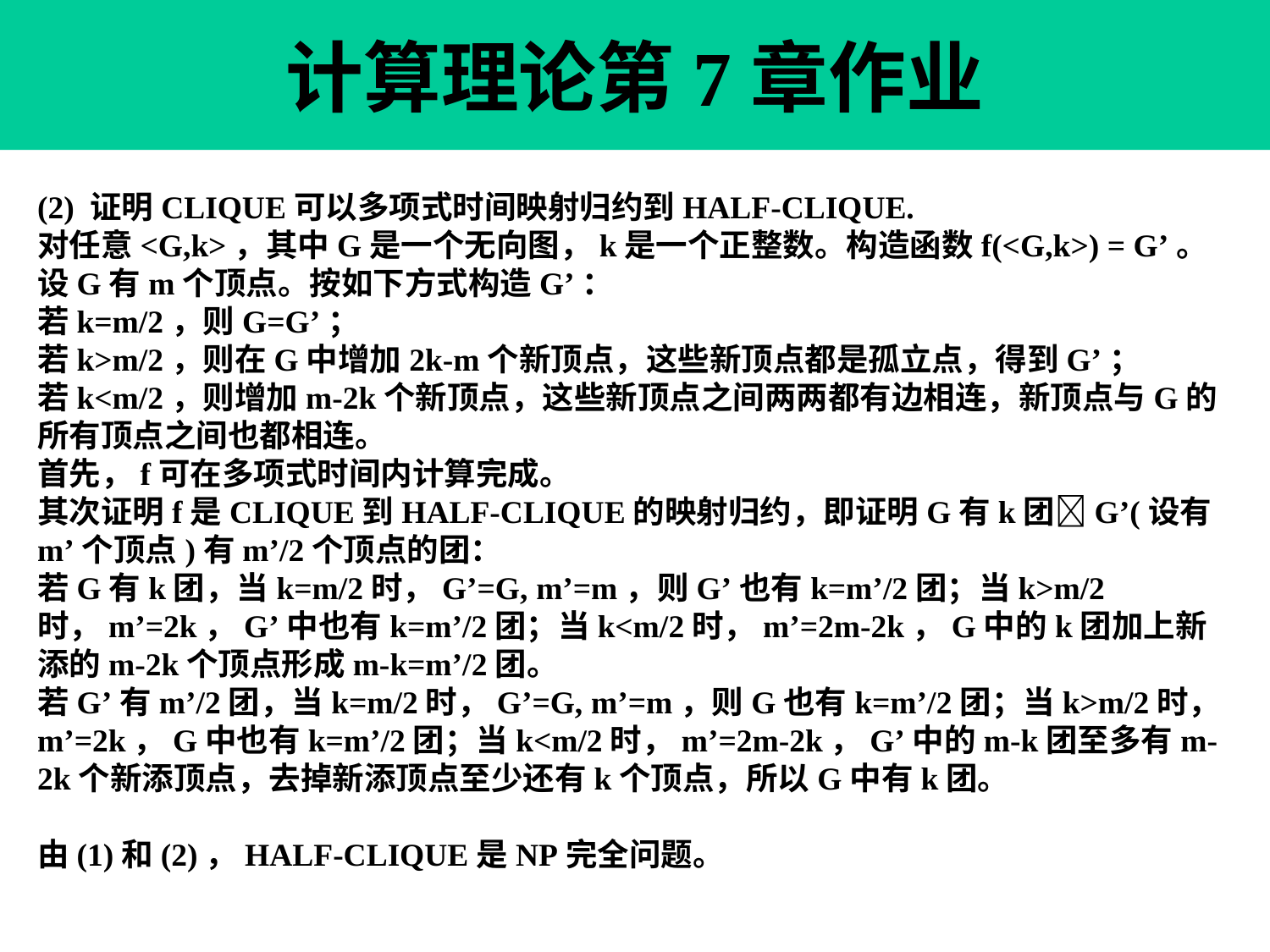

计算理论第7章作业
(2) 证明CLIQUE可以多项式时间映射归约到HALF-CLIQUE.
对任意<G,k>，其中G是一个无向图，k是一个正整数。构造函数f(<G,k>) = G’。
设G有m个顶点。按如下方式构造G’：
若k=m/2，则G=G’；
若k>m/2，则在G中增加2k-m个新顶点，这些新顶点都是孤立点，得到G’；
若k<m/2，则增加m-2k个新顶点，这些新顶点之间两两都有边相连，新顶点与G的所有顶点之间也都相连。
首先，f可在多项式时间内计算完成。
其次证明f是CLIQUE到HALF-CLIQUE的映射归约，即证明G有k团⇔G’(设有m’个顶点)有m’/2个顶点的团：
若G有k团，当k=m/2时，G’=G, m’=m，则G’也有k=m’/2团；当k>m/2时，m’=2k，G’中也有k=m’/2团；当k<m/2时，m’=2m-2k，G中的k团加上新添的m-2k个顶点形成m-k=m’/2团。
若G’有m’/2团，当k=m/2时，G’=G, m’=m，则G也有k=m’/2团；当k>m/2时，m’=2k，G中也有k=m’/2团；当k<m/2时，m’=2m-2k，G’中的m-k团至多有m-2k个新添顶点，去掉新添顶点至少还有k个顶点，所以G中有k团。

由(1)和(2)，HALF-CLIQUE是NP完全问题。